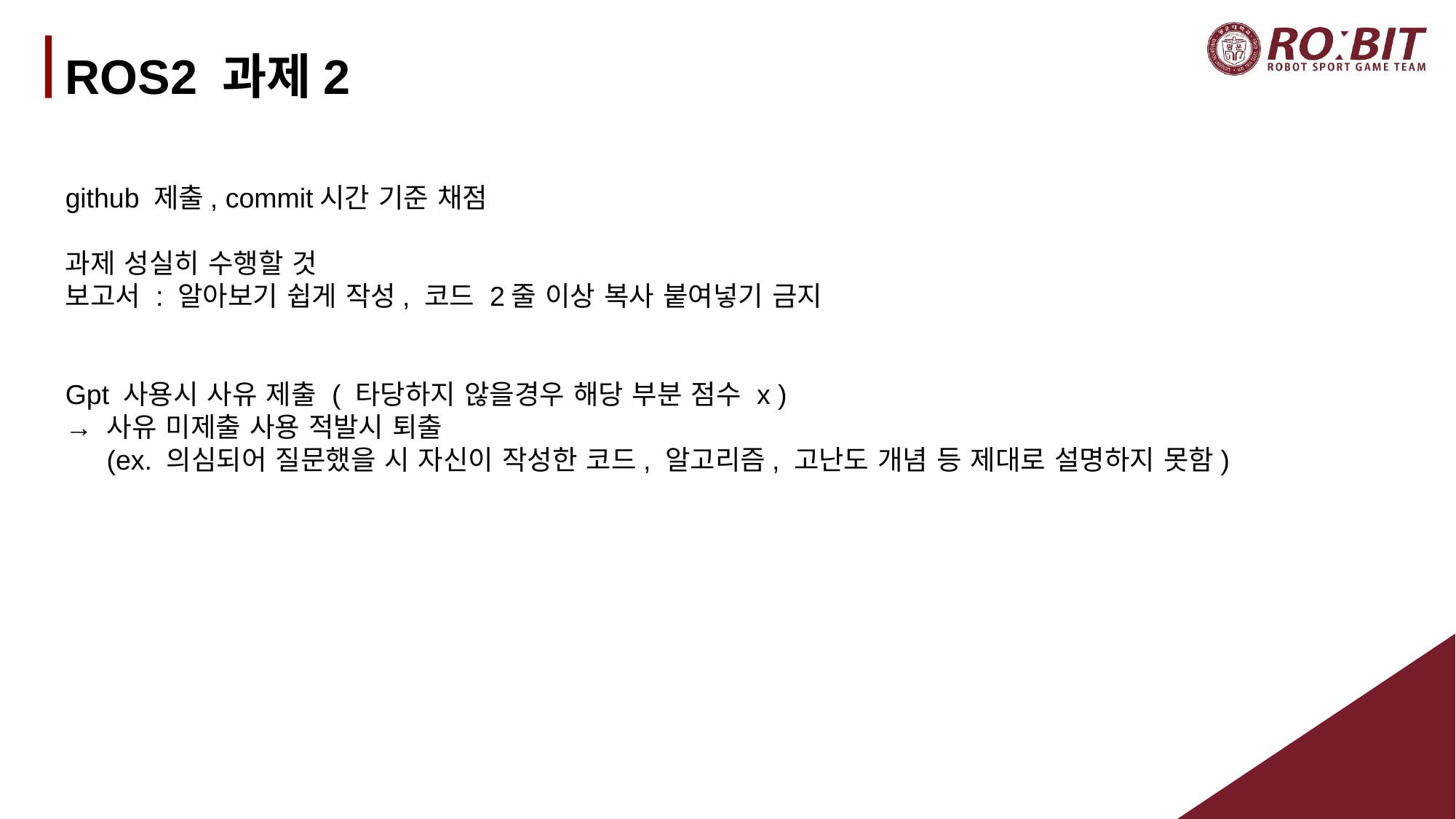

# ROS2 과제2

github 제출, commit시간 기준 채점

과제 성실히 수행할 것
보고서 : 알아보기 쉽게 작성, 코드 2줄 이상 복사 붙여넣기 금지
Gpt 사용시 사유 제출 ( 타당하지 않을경우 해당 부분 점수 x )
→ 사유 미제출 사용 적발시 퇴출
    (ex. 의심되어 질문했을 시 자신이 작성한 코드, 알고리즘, 고난도 개념 등 제대로 설명하지 못함)